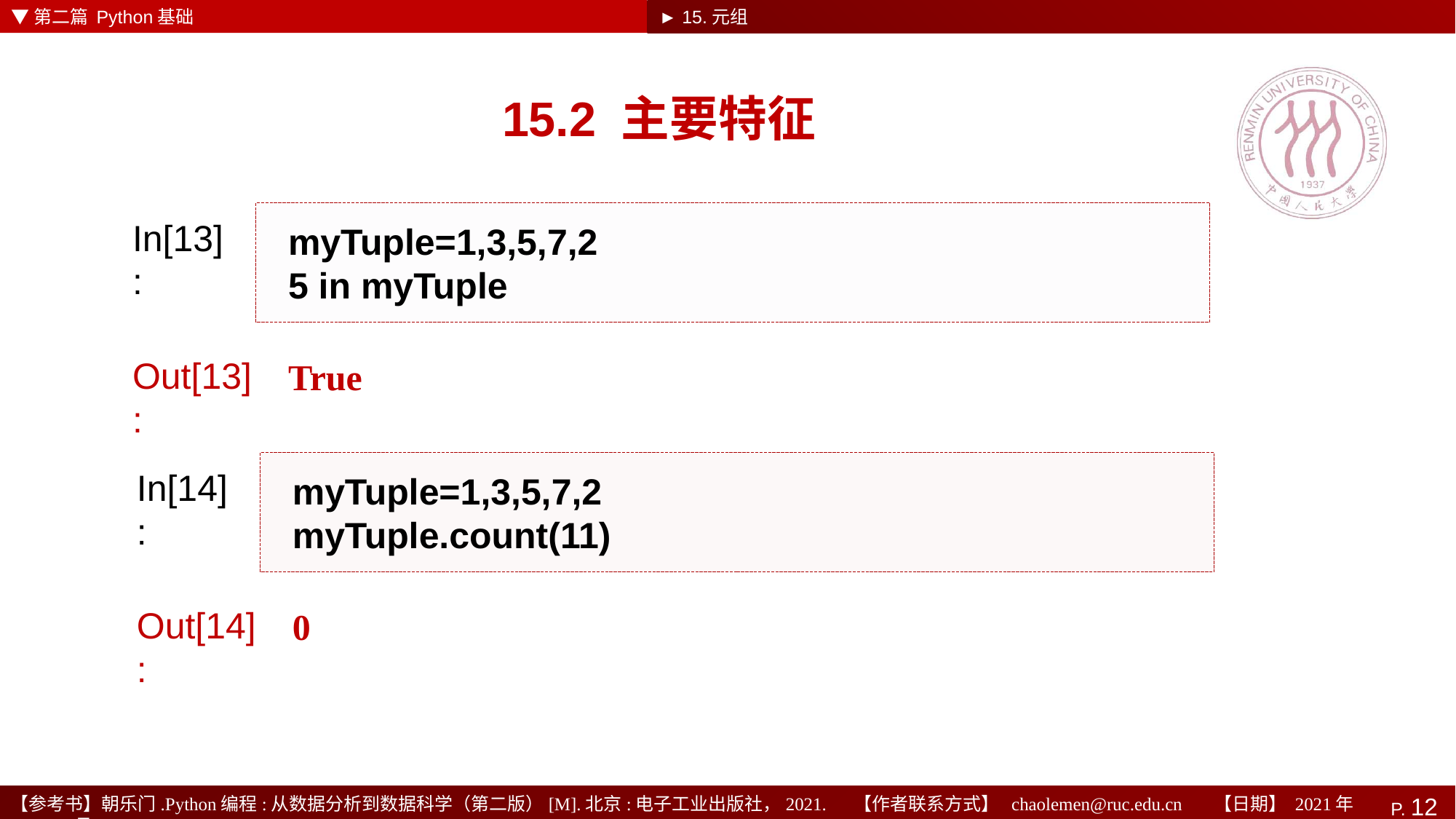

▼第二篇 Python基础
► 15.元组
# 15.2 主要特征
myTuple=1,3,5,7,2
5 in myTuple
In[13]:
True
Out[13]:
myTuple=1,3,5,7,2
myTuple.count(11)
In[14]:
0
Out[14]: